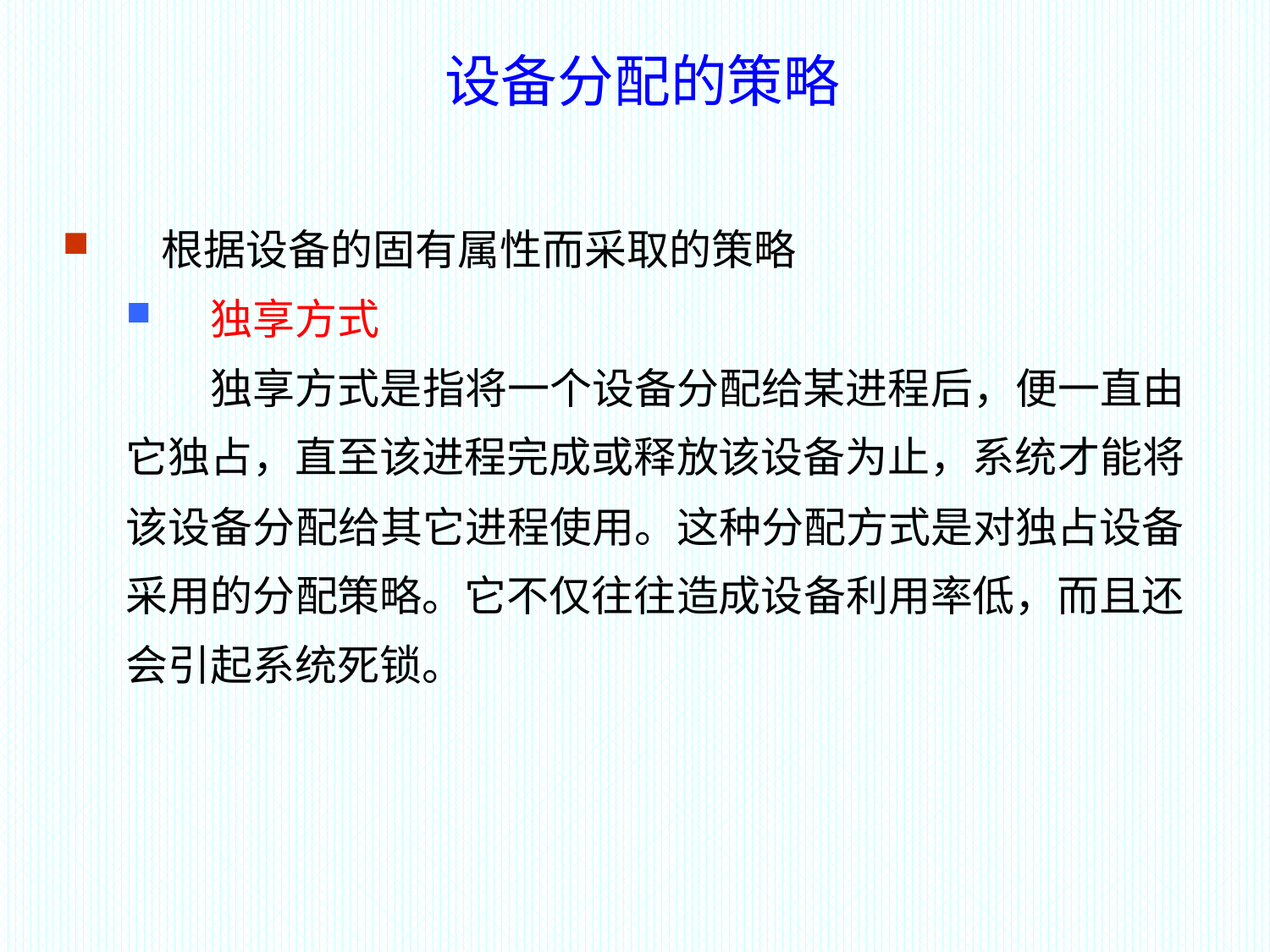

# 设备分配的策略
根据设备的固有属性而采取的策略
独享方式
   	独享方式是指将一个设备分配给某进程后，便一直由
它独占，直至该进程完成或释放该设备为止，系统才能将
该设备分配给其它进程使用。这种分配方式是对独占设备
采用的分配策略。它不仅往往造成设备利用率低，而且还
会引起系统死锁。